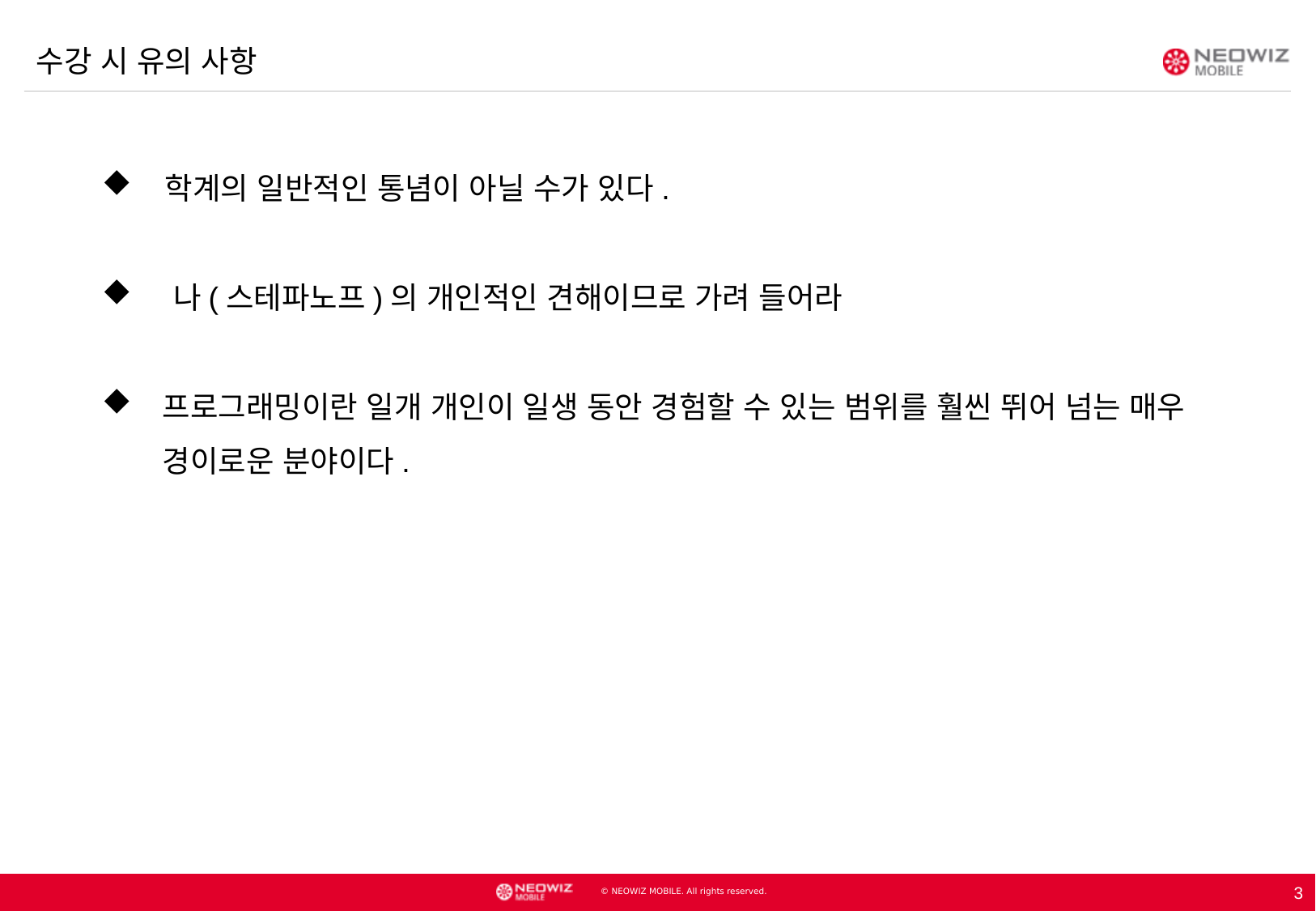

수강 시 유의 사항
   학계의 일반적인 통념이 아닐 수가 있다.

    나(스테파노프)의 개인적인 견해이므로 가려 들어라

프로그래밍이란 일개 개인이 일생 동안 경험할 수 있는 범위를 훨씬 뛰어 넘는 매우 경이로운 분야이다.
3